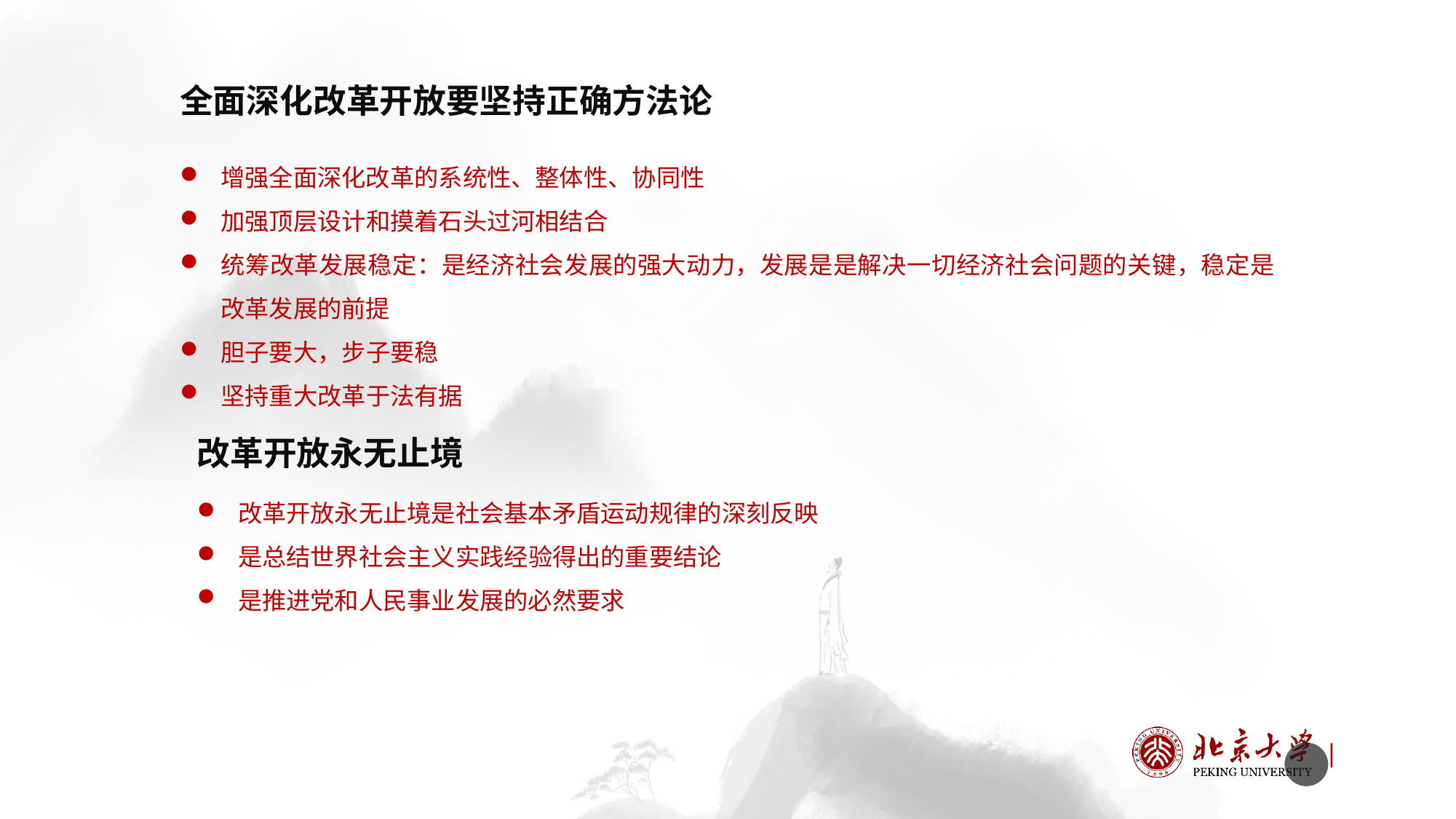

全面深化改革开放要坚持正确方法论
增强全面深化改革的系统性、整体性、协同性
加强顶层设计和摸着石头过河相结合
统筹改革发展稳定：是经济社会发展的强大动力，发展是是解决一切经济社会问题的关键，稳定是改革发展的前提
胆子要大，步子要稳
坚持重大改革于法有据
改革开放永无止境
改革开放永无止境是社会基本矛盾运动规律的深刻反映
是总结世界社会主义实践经验得出的重要结论
是推进党和人民事业发展的必然要求

30